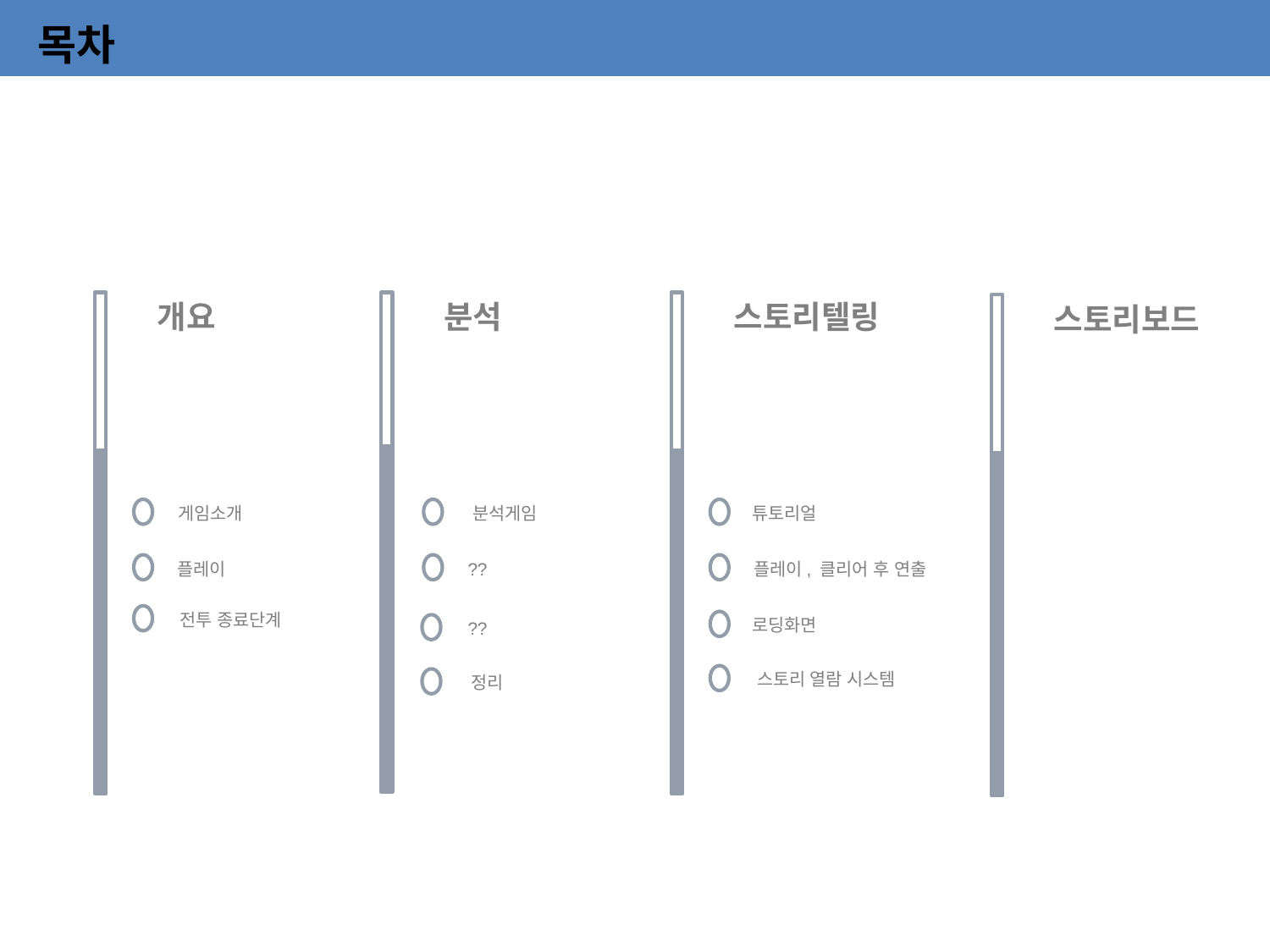

목차
개요
분석
스토리텔링
스토리보드

게임소개
분석게임
튜토리얼

플레이
??
플레이, 클리어 후 연출

전투 종료단계

로딩화면
??

스토리 열람 시스템
정리